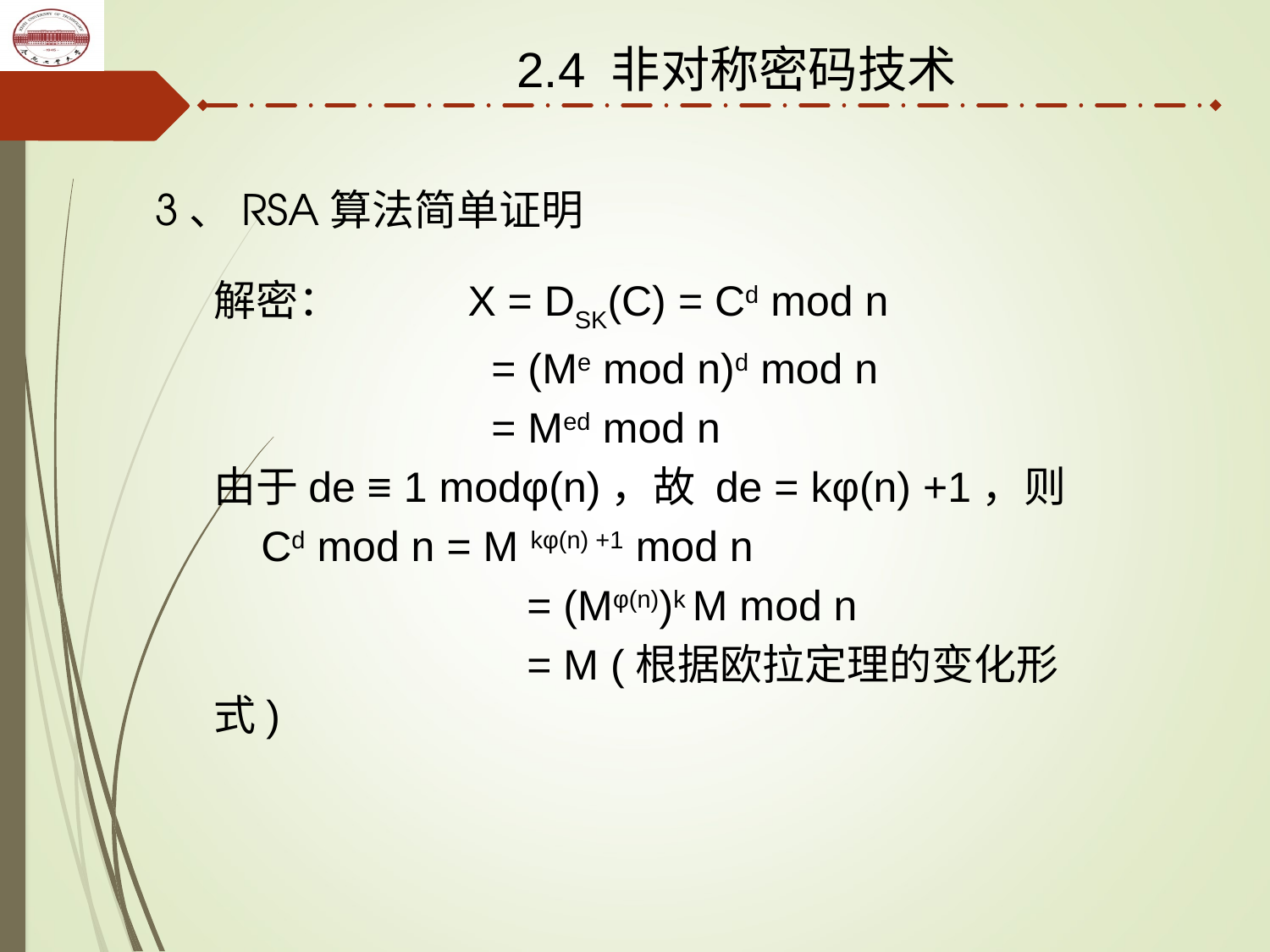

2.4 非对称密码技术
3、RSA算法简单证明
解密：	X = DSK(C) = Cd mod n
		  = (Me mod n)d mod n
		  = Med mod n
由于de ≡ 1 modφ(n)，故 de = kφ(n) +1，则
    Cd mod n = M kφ(n) +1 mod n
	         	     = (Mφ(n))k M mod n
		     = M (根据欧拉定理的变化形式)